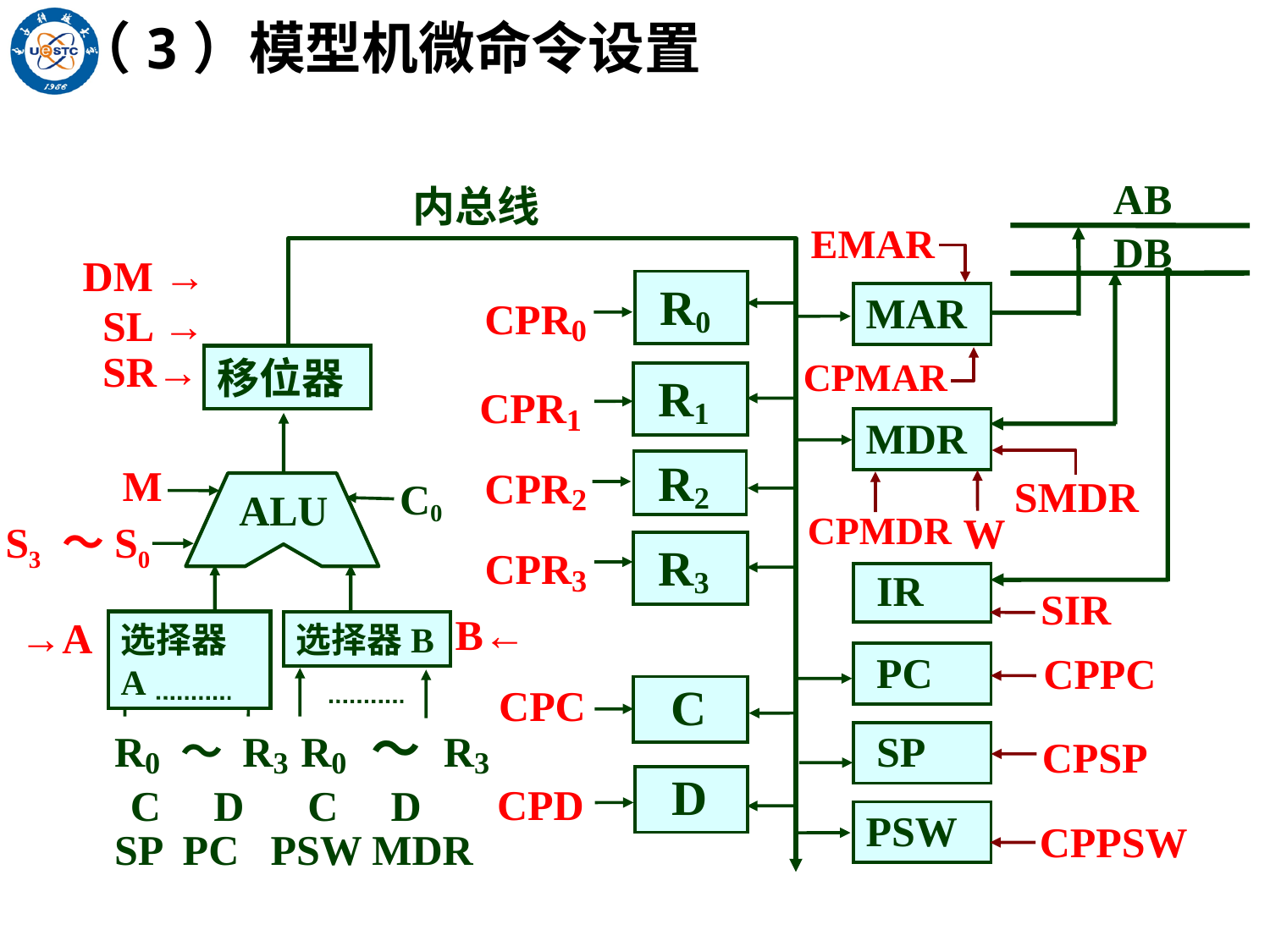

（3）模型机微命令设置
AB
DB
内总线
EMAR

 R0

CPR0
MAR

移位器
CPMAR

 R1
CPR1

MDR

CPR2

 R2
SMDR
C0

ALU

CPMDR
W
CPR3
 R3

 IR

SIR

选择器A
选择器B

CPPC
 PC

CPC

  C

  R0 ～ R3 R0 ～ R3
   C     D      C     D
  SP  PC   PSW MDR

 SP
CPSP

  D
CPD
PSW

CPPSW

DM →
SL →
SR→
M
S3 ～S0
B←
→A